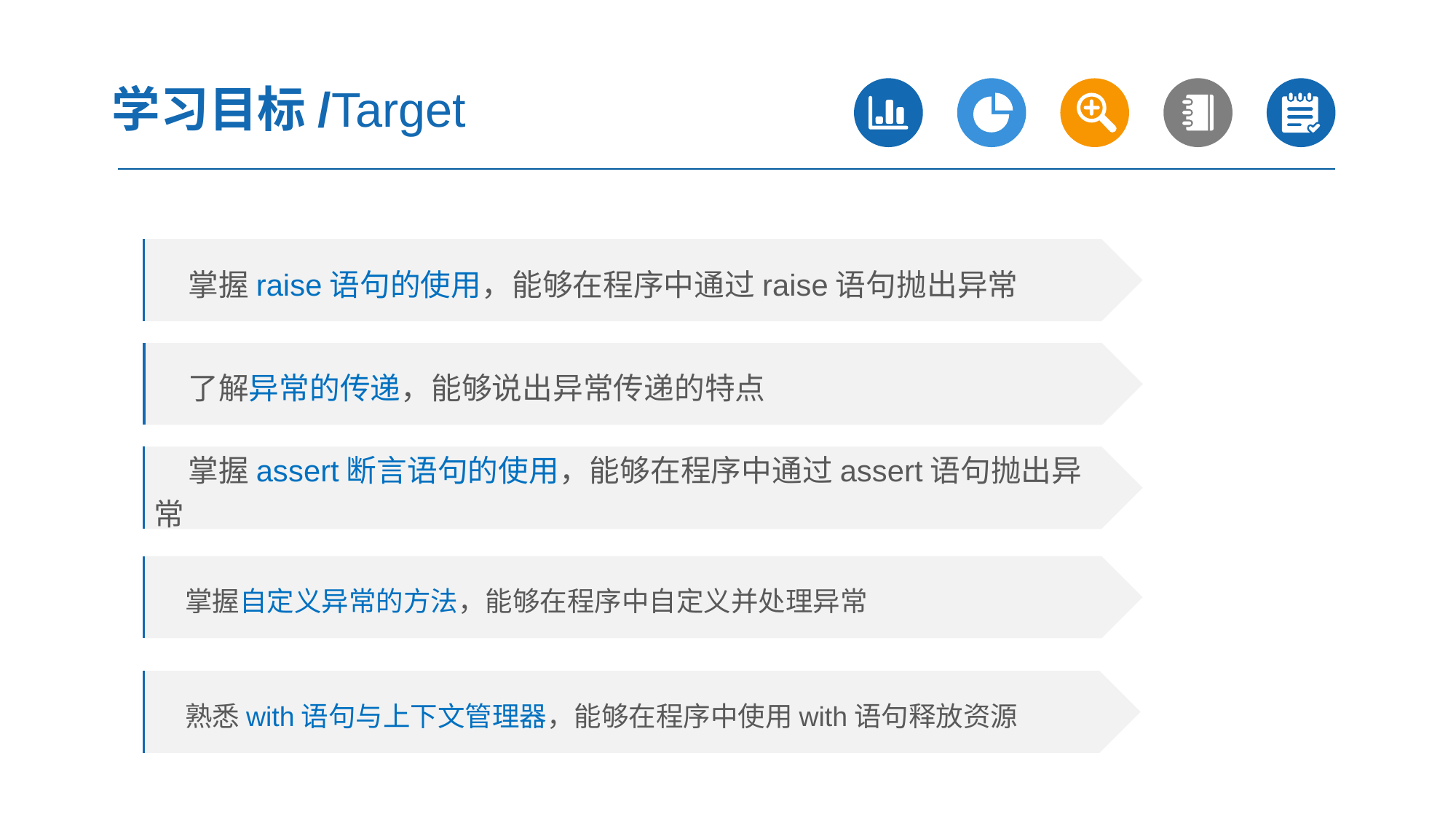

学习目标/Target
    掌握raise语句的使用，能够在程序中通过raise语句抛出异常

    了解异常的传递，能够说出异常传递的特点

    掌握assert断言语句的使用，能够在程序中通过assert语句抛出异常

    掌握自定义异常的方法，能够在程序中自定义并处理异常

    熟悉with语句与上下文管理器，能够在程序中使用with语句释放资源